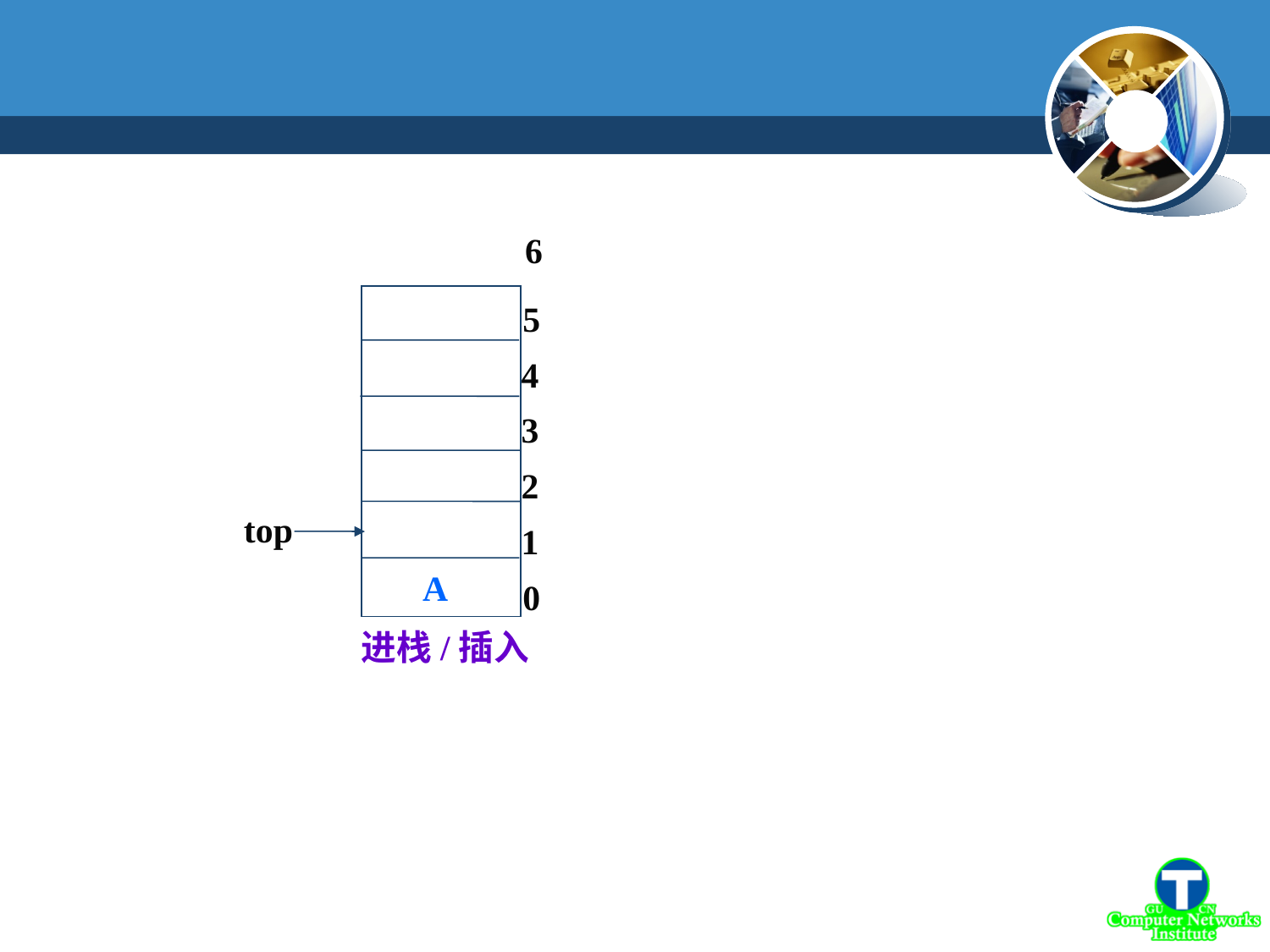

6

5
4
3
2
1
0
top

A
进栈/插入